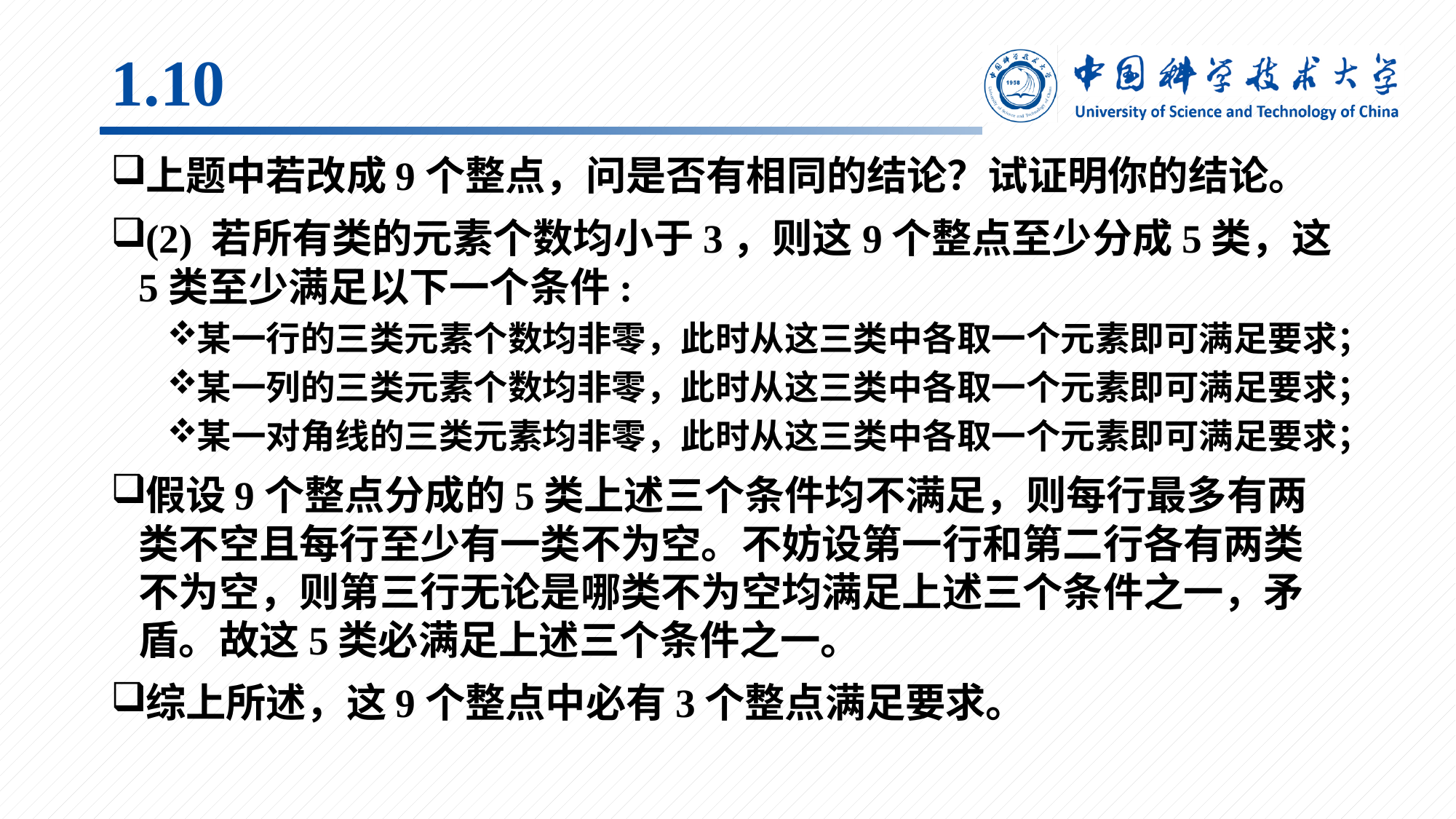

# 1.10
上题中若改成9个整点，问是否有相同的结论？试证明你的结论。
(2) 若所有类的元素个数均小于3，则这9个整点至少分成5类，这5类至少满足以下一个条件:
某一行的三类元素个数均非零，此时从这三类中各取一个元素即可满足要求；
某一列的三类元素个数均非零，此时从这三类中各取一个元素即可满足要求；
某一对角线的三类元素均非零，此时从这三类中各取一个元素即可满足要求；
假设9个整点分成的5类上述三个条件均不满足，则每行最多有两类不空且每行至少有一类不为空。不妨设第一行和第二行各有两类不为空，则第三行无论是哪类不为空均满足上述三个条件之一，矛盾。故这5类必满足上述三个条件之一。
综上所述，这9个整点中必有3个整点满足要求。